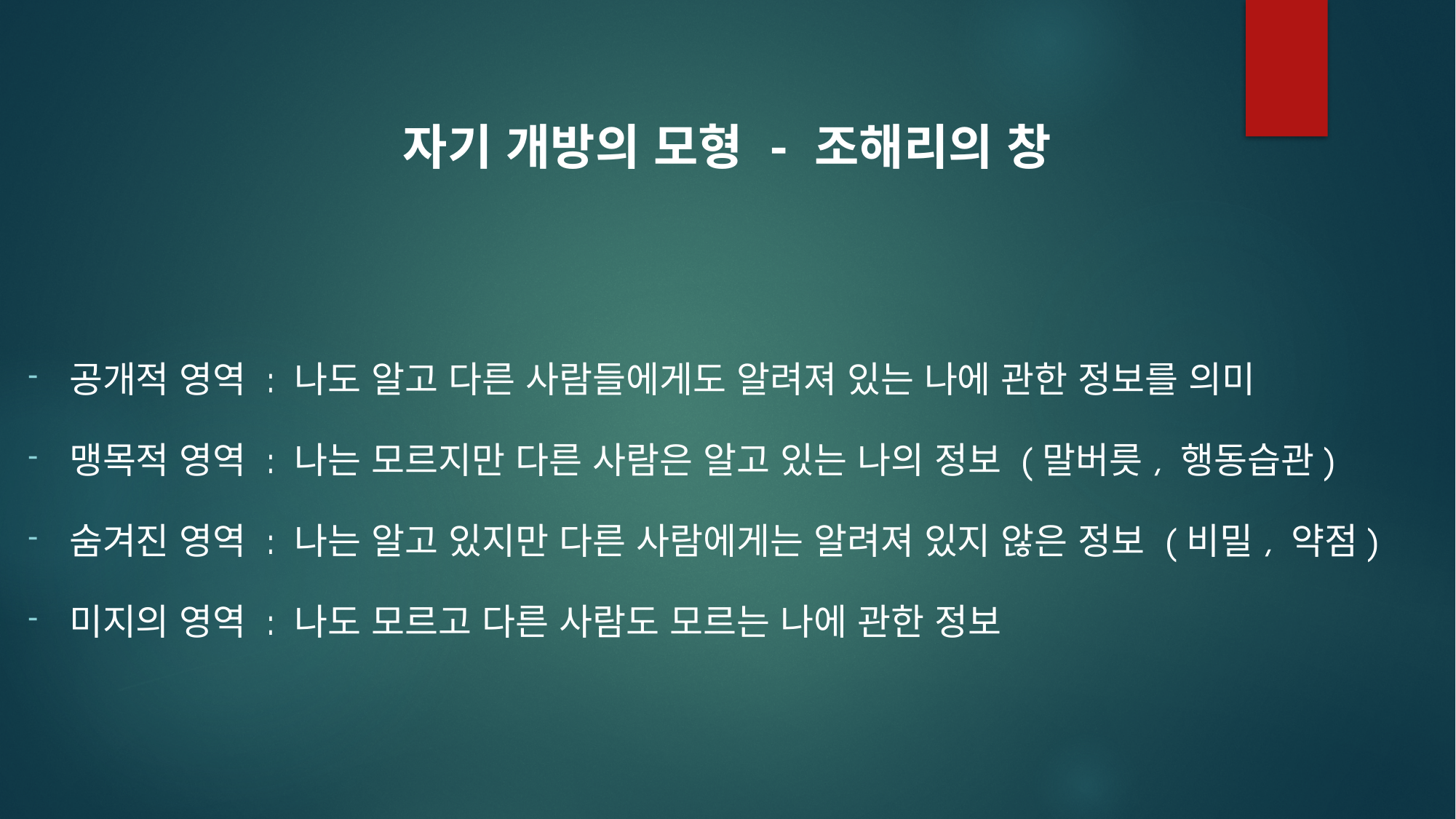

자기 개방의 모형 - 조해리의 창
공개적 영역 : 나도 알고 다른 사람들에게도 알려져 있는 나에 관한 정보를 의미
맹목적 영역 : 나는 모르지만 다른 사람은 알고 있는 나의 정보 (말버릇, 행동습관)
숨겨진 영역 : 나는 알고 있지만 다른 사람에게는 알려져 있지 않은 정보 (비밀, 약점)
미지의 영역 : 나도 모르고 다른 사람도 모르는 나에 관한 정보